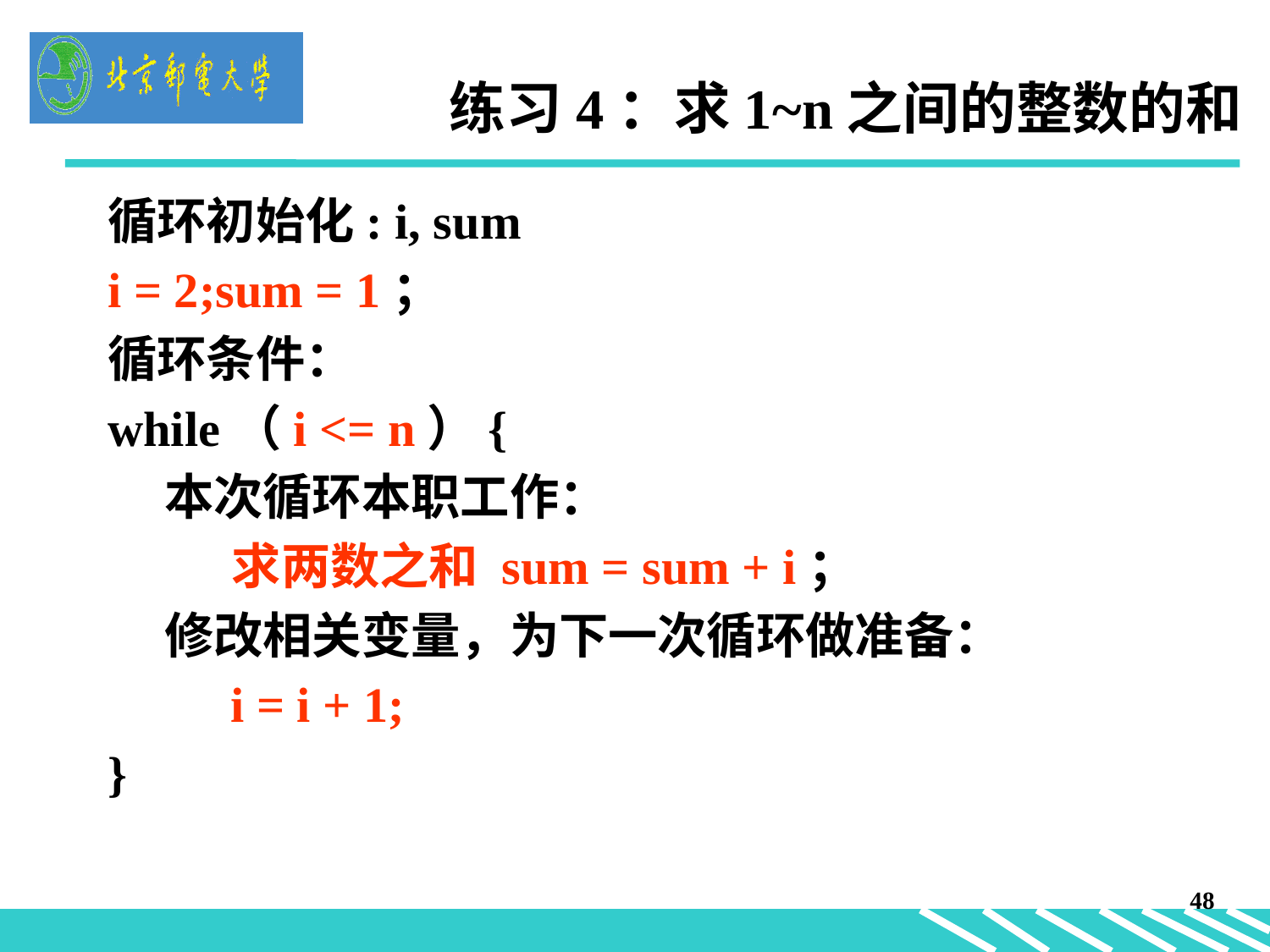

# 练习4：求1~n之间的整数的和
循环初始化: i, sum
i = 2;sum = 1；
循环条件：
while（i <= n）{
    本次循环本职工作：
          求两数之和 sum = sum + i；
    修改相关变量，为下一次循环做准备：
          i = i + 1;
}

48